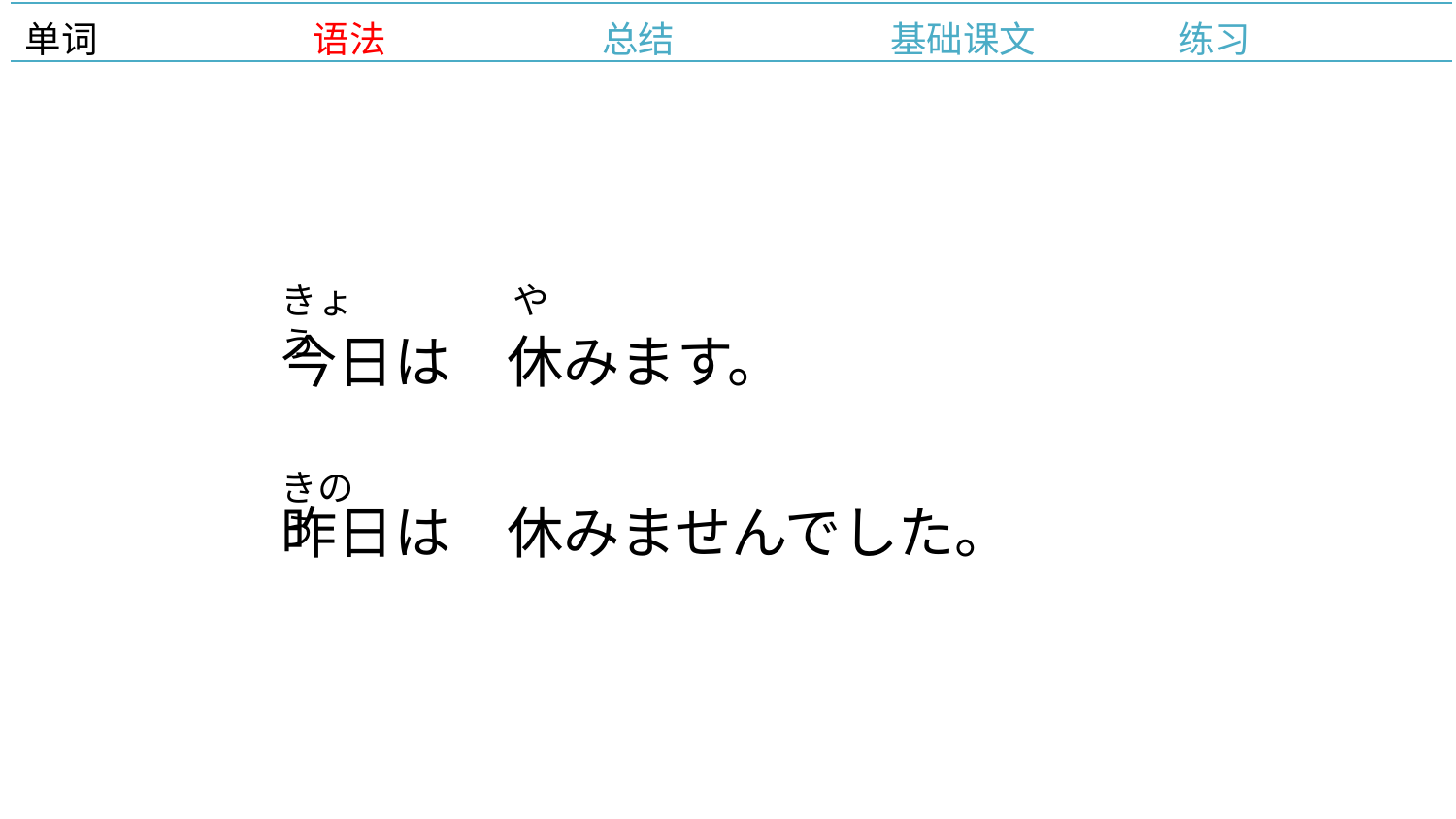

| 单词 | 语法 | 总结 | 基础课文 | 练习 |
| --- | --- | --- | --- | --- |
きょう
や
今日は　休みます。
きのう
昨日は　休みませんでした。